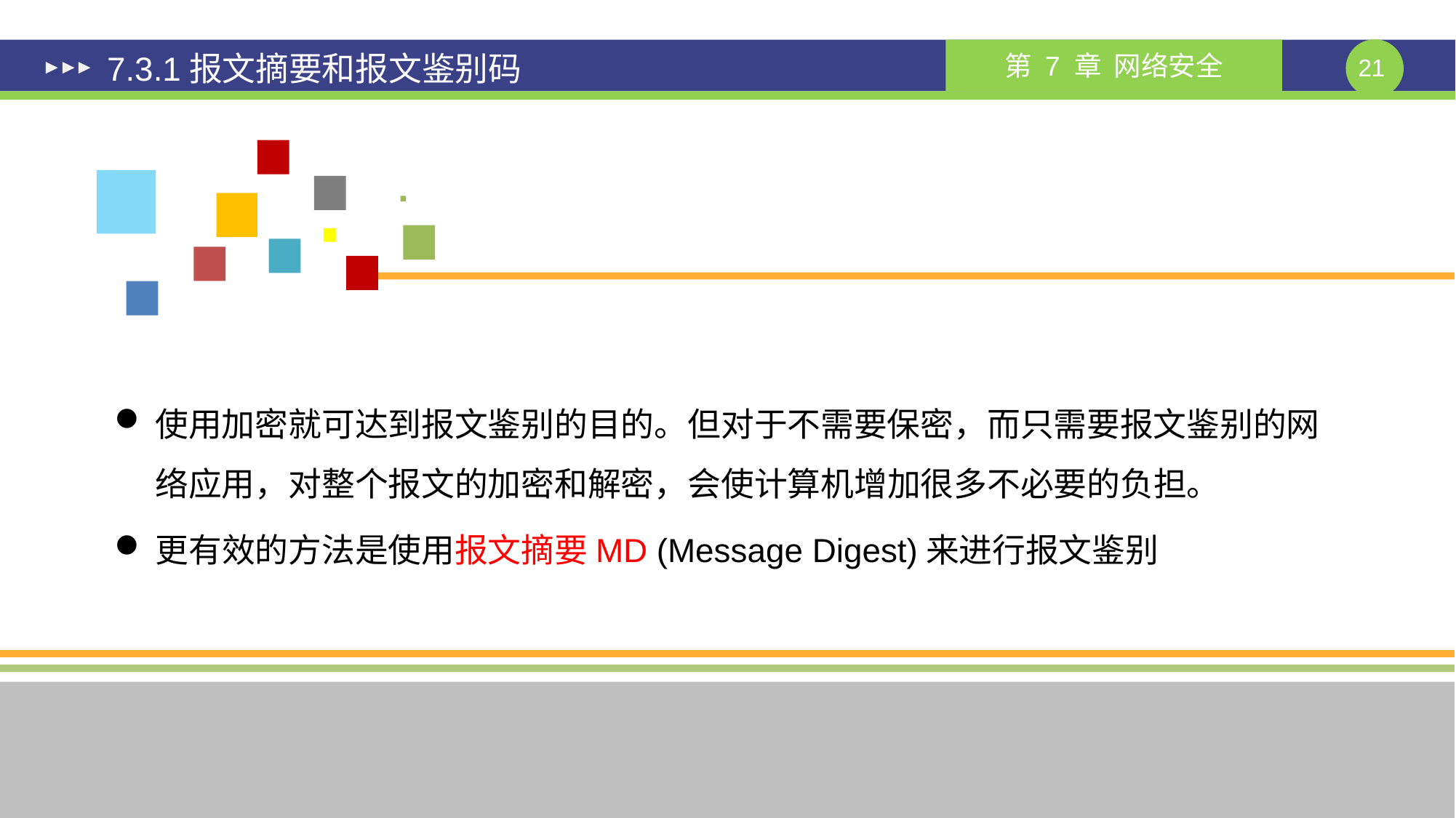

# 7.3.1报文摘要和报文鉴别码

使用加密就可达到报文鉴别的目的。但对于不需要保密，而只需要报文鉴别的网络应用，对整个报文的加密和解密，会使计算机增加很多不必要的负担。
更有效的方法是使用报文摘要MD (Message Digest)来进行报文鉴别

课件制作人：谢钧  谢希仁